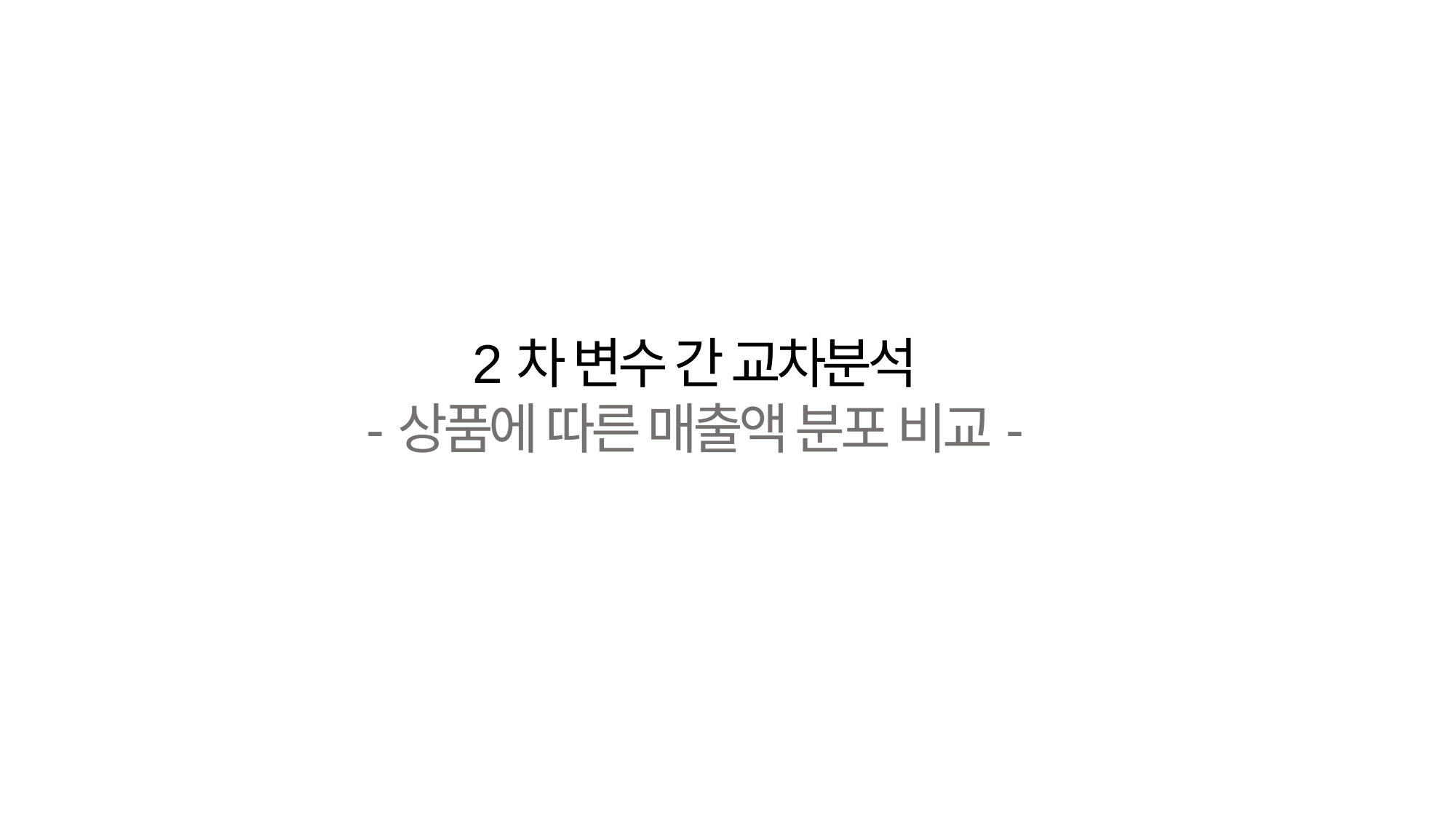

2차 변수 간 교차분석
-상품에 따른 매출액 분포 비교-